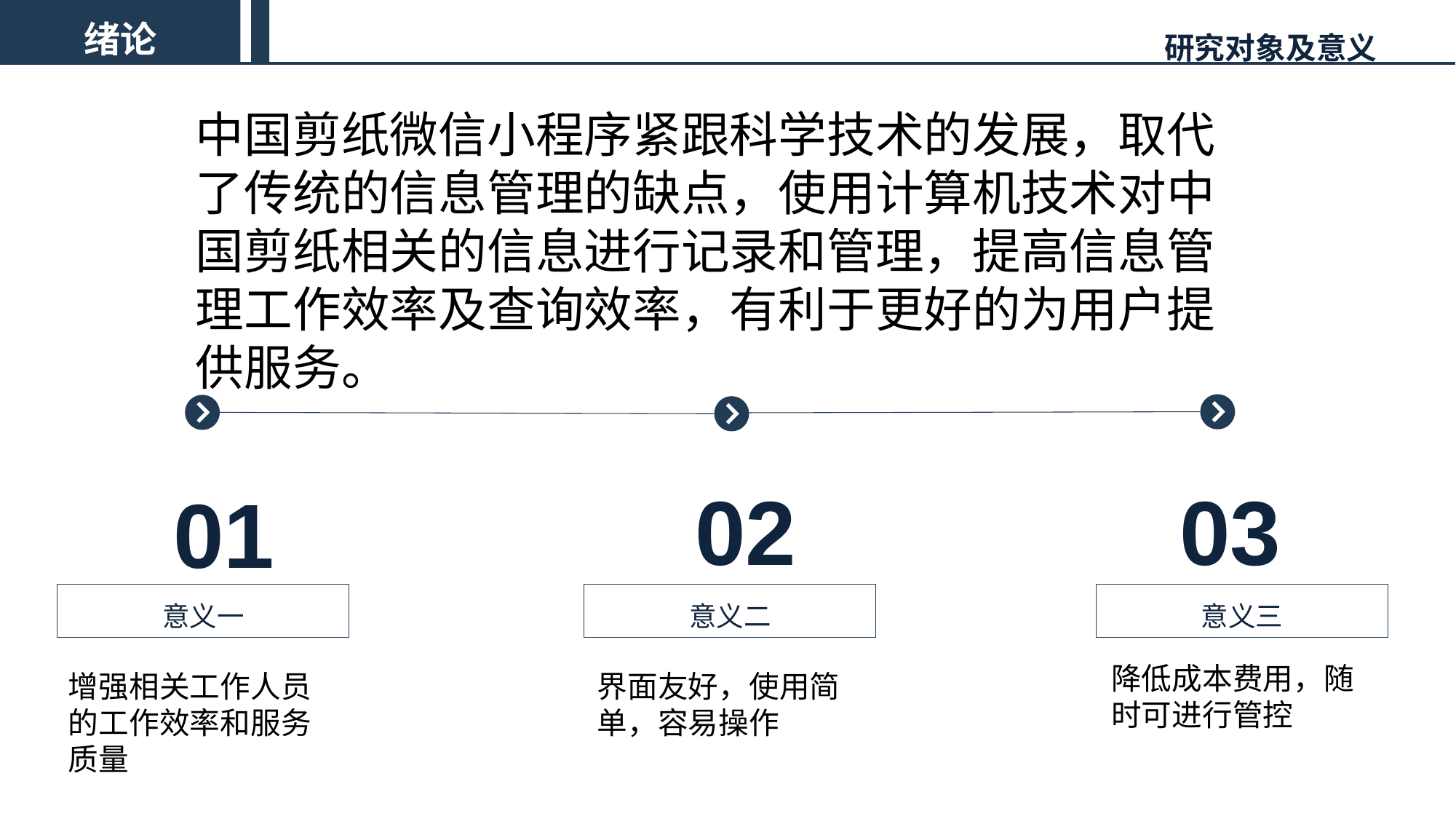

绪论

研究对象及意义
中国剪纸微信小程序紧跟科学技术的发展，取代了传统的信息管理的缺点，使用计算机技术对中国剪纸相关的信息进行记录和管理，提高信息管理工作效率及查询效率，有利于更好的为用户提供服务。

03

01

02
意义一
意义二
意义三
降低成本费用，随时可进行管控
增强相关工作人员的工作效率和服务质量
界面友好，使用简单，容易操作